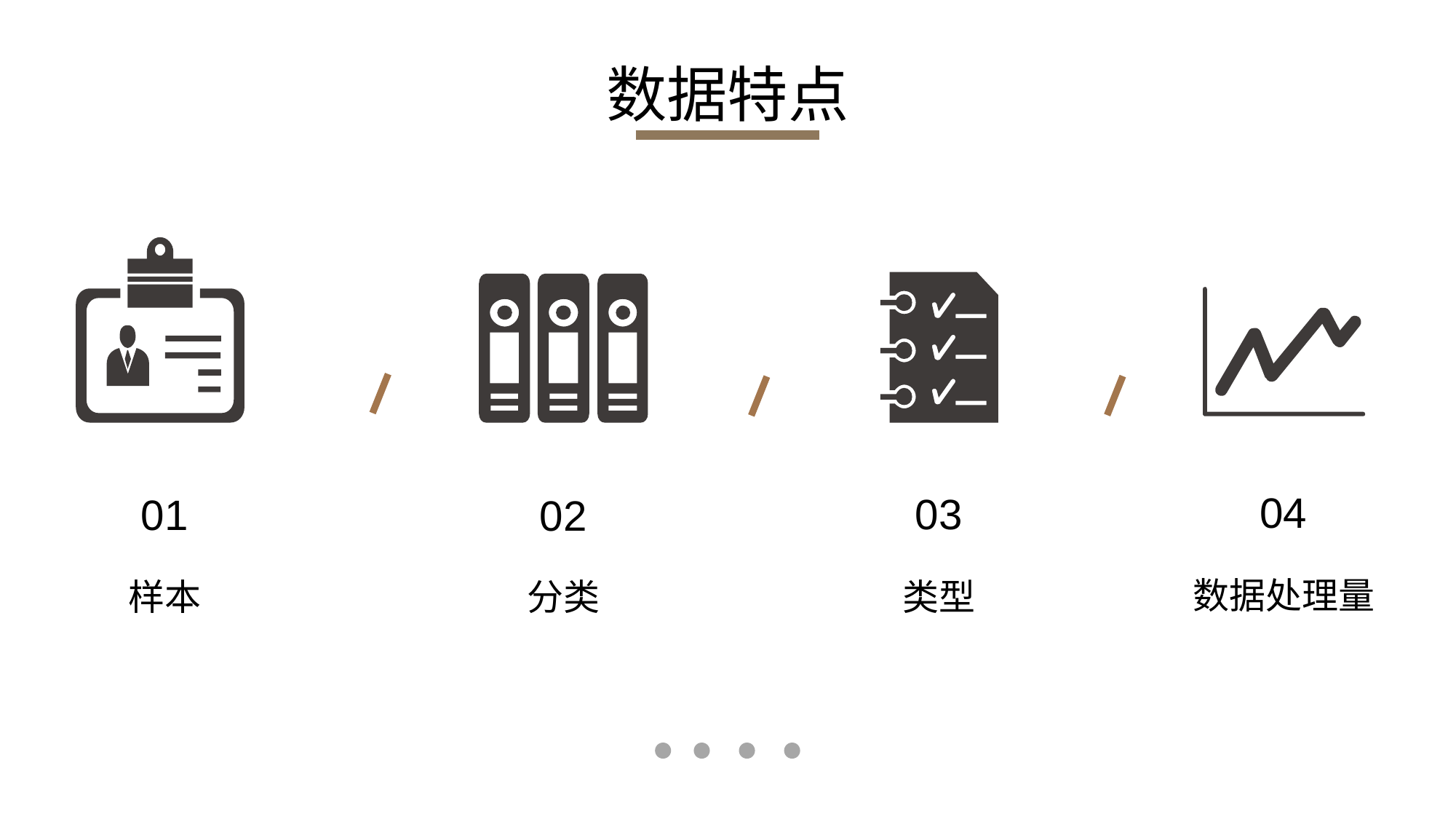

数据特点

01
样本

03
类型

02
分类

04
数据处理量